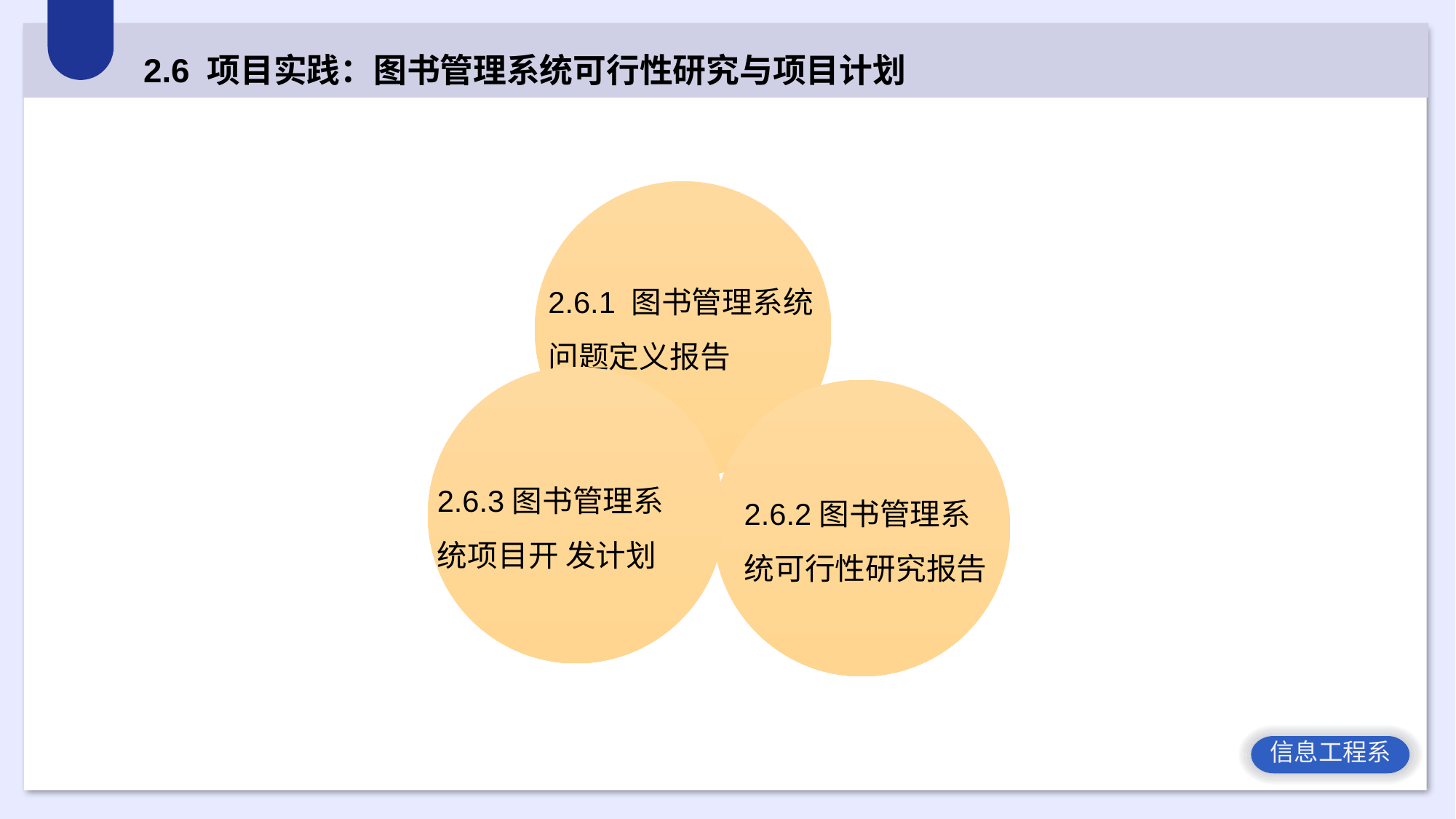

2.6 项目实践：图书管理系统可行性研究与项目计划
2.6.1 图书管理系统问题定义报告
2.6.3图书管理系统项目开 发计划
2.6.2图书管理系统可行性研究报告